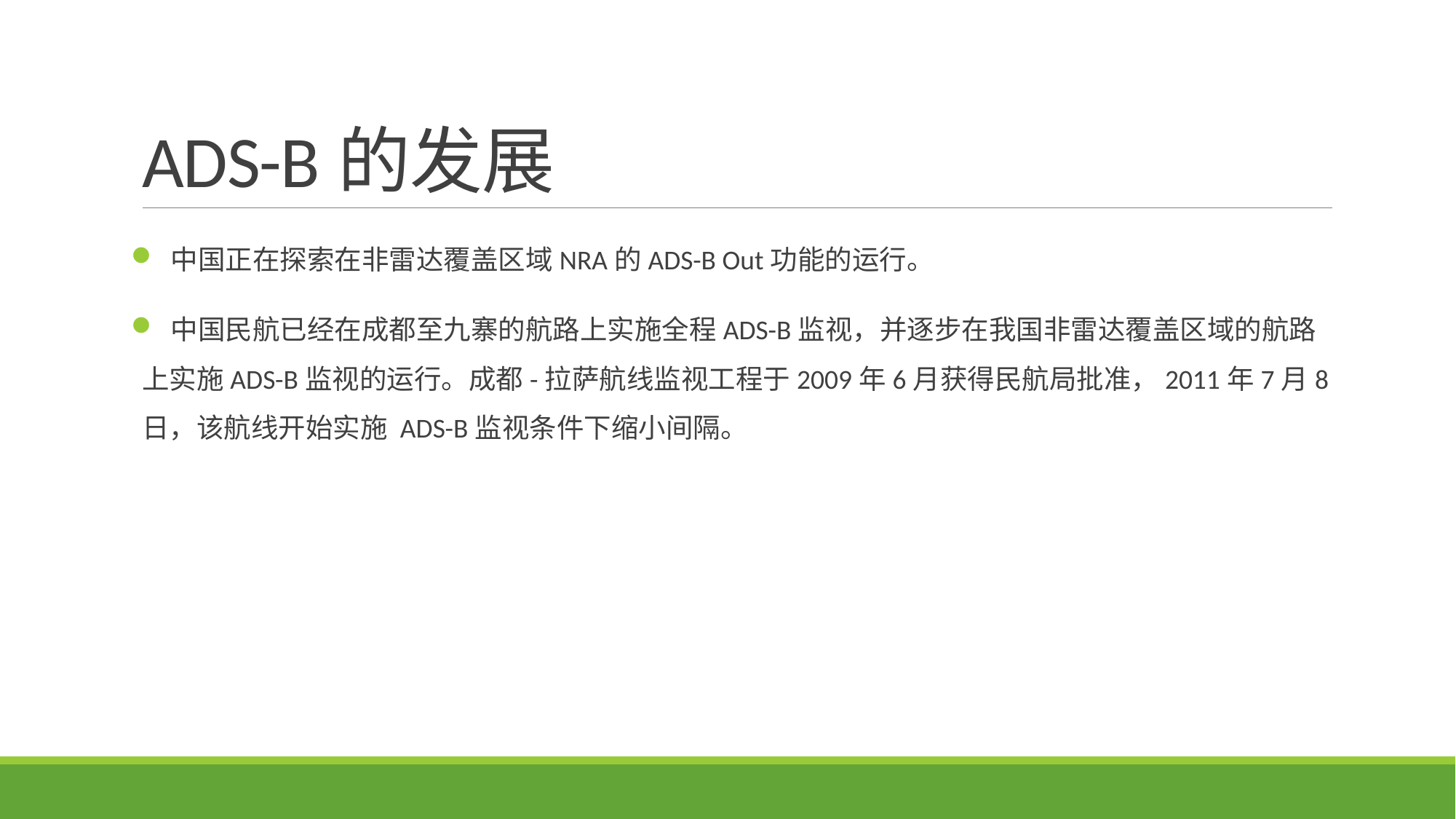

# ADS-B的发展
 中国正在探索在非雷达覆盖区域NRA的ADS-B Out功能的运行。
 中国民航已经在成都至九寨的航路上实施全程ADS-B监视，并逐步在我国非雷达覆盖区域的航路上实施ADS-B监视的运行。成都-拉萨航线监视工程于2009年6月获得民航局批准，2011年7月8日，该航线开始实施 ADS-B监视条件下缩小间隔。